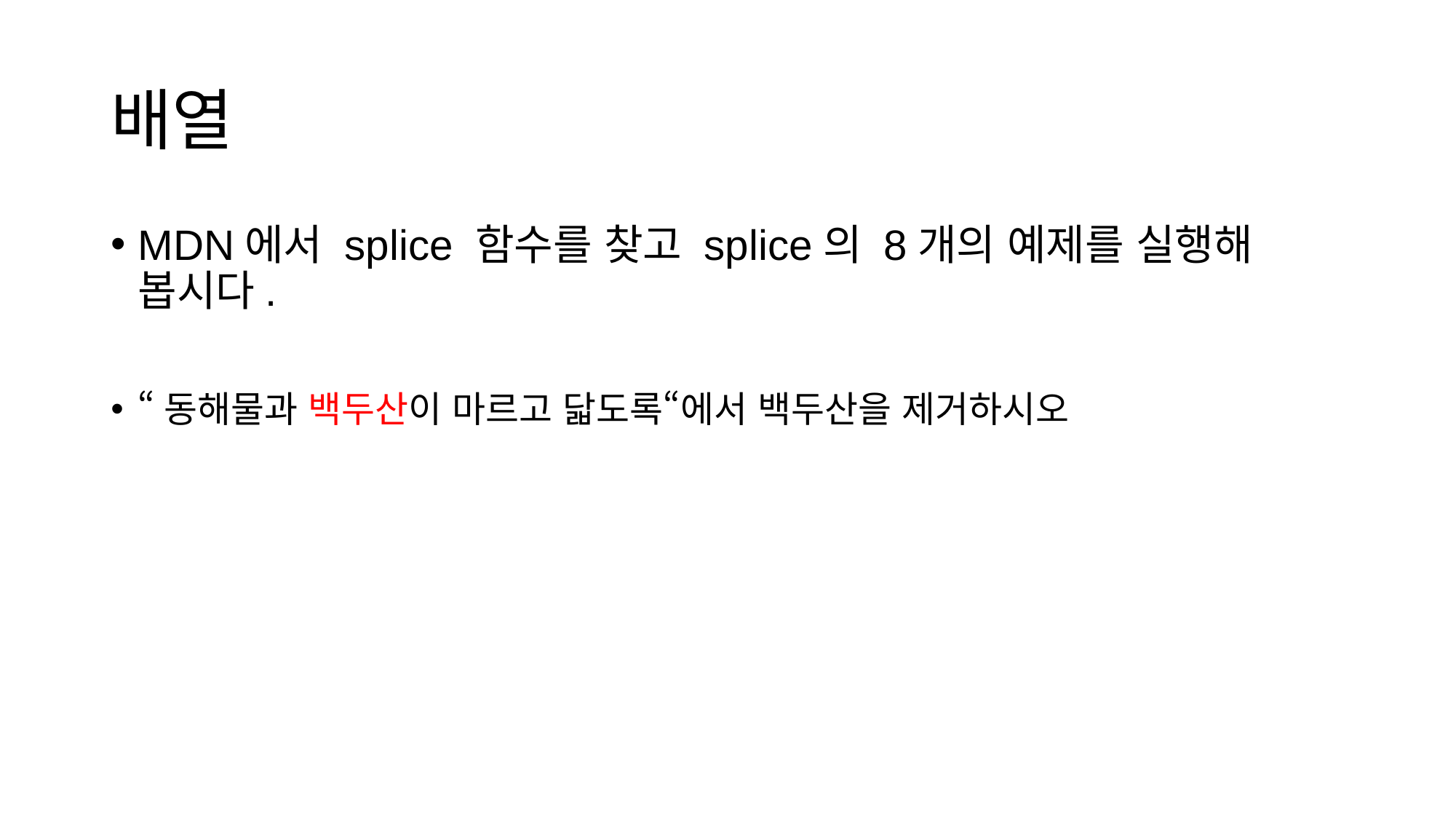

# 배열
MDN에서 splice 함수를 찾고 splice의 8개의 예제를 실행해 봅시다.

“동해물과 백두산이 마르고 닯도록“에서 백두산을 제거하시오